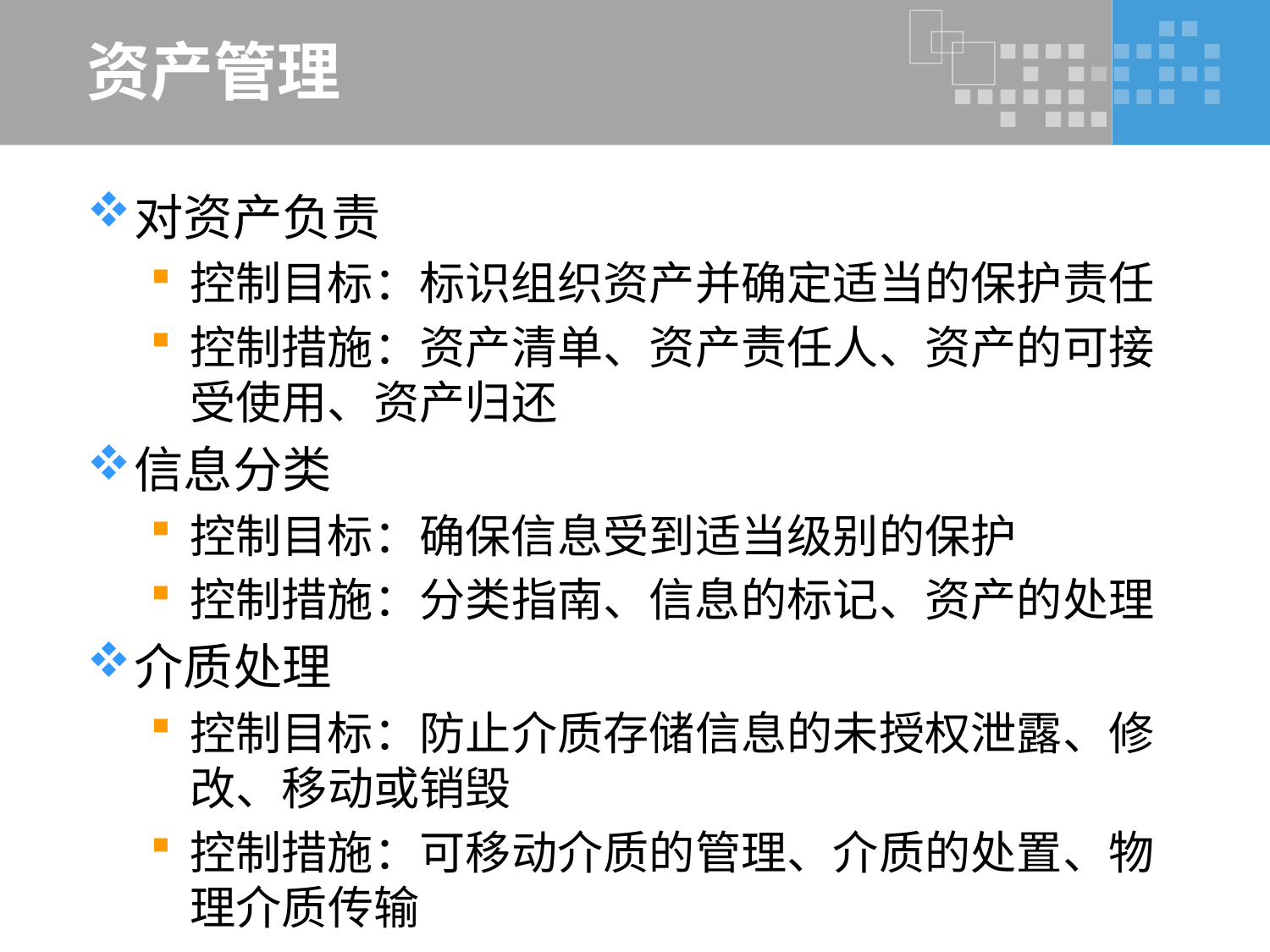

# 资产管理
对资产负责
控制目标：标识组织资产并确定适当的保护责任
控制措施：资产清单、资产责任人、资产的可接受使用、资产归还
信息分类
控制目标：确保信息受到适当级别的保护
控制措施：分类指南、信息的标记、资产的处理
介质处理
控制目标：防止介质存储信息的未授权泄露、修改、移动或销毁
控制措施：可移动介质的管理、介质的处置、物理介质传输

33